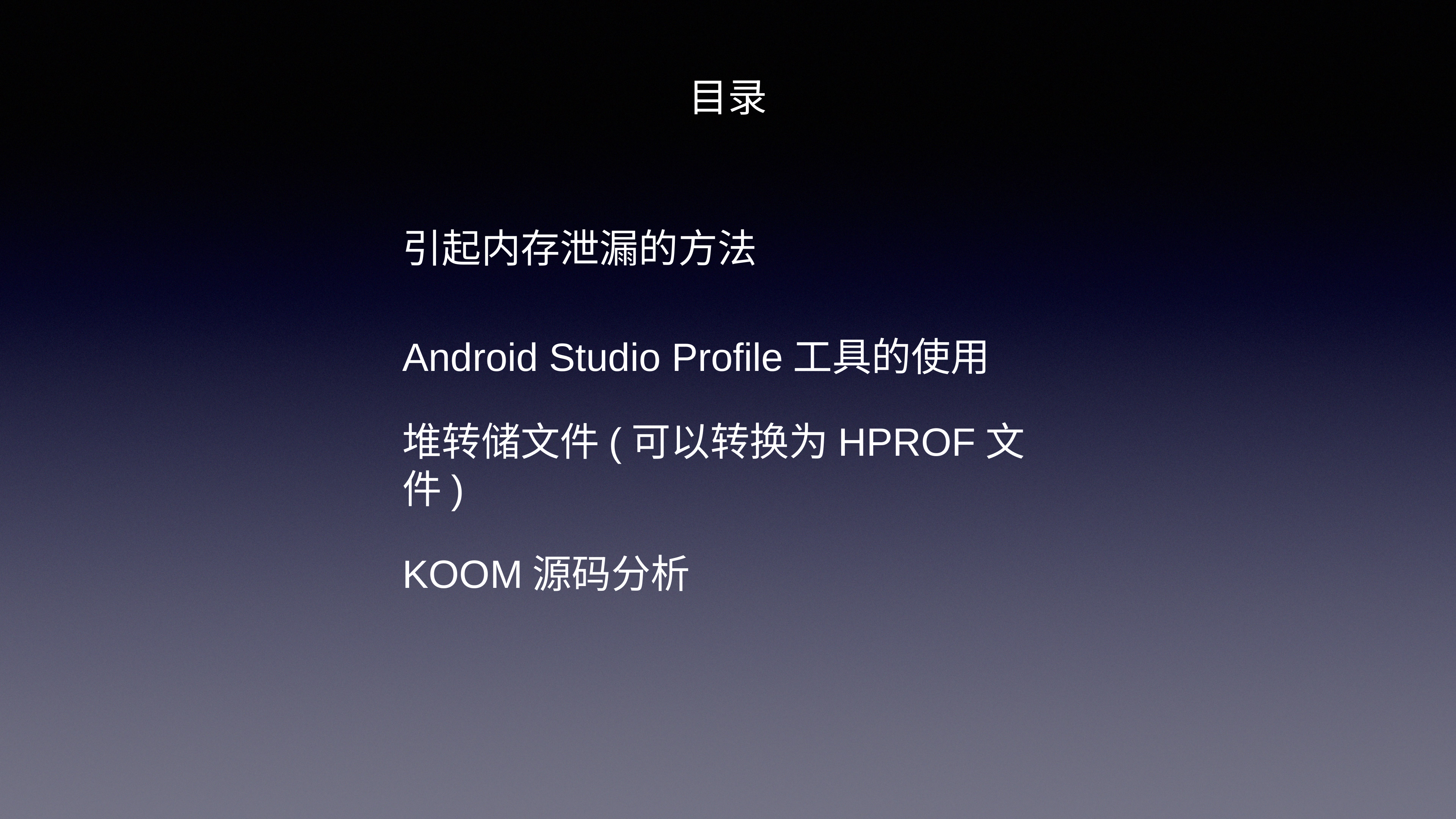

目录
引起内存泄漏的方法
Android Studio Profile工具的使用
堆转储文件(可以转换为HPROF文件)
KOOM源码分析